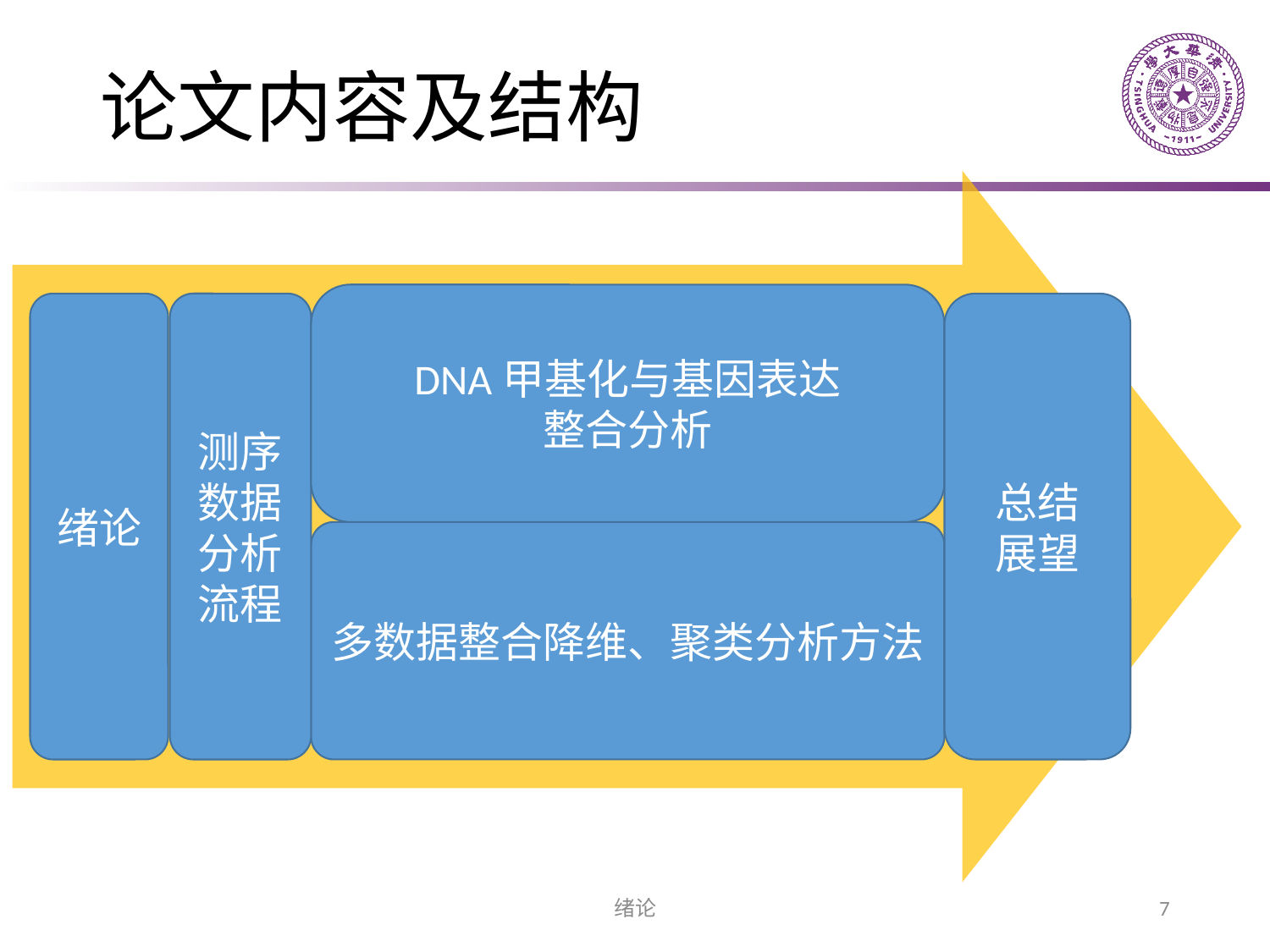

# 论文内容及结构

DNA甲基化与基因表达
整合分析
绪论
测序数据
分析流程
总结
展望
多数据整合降维、聚类分析方法
绪论
7